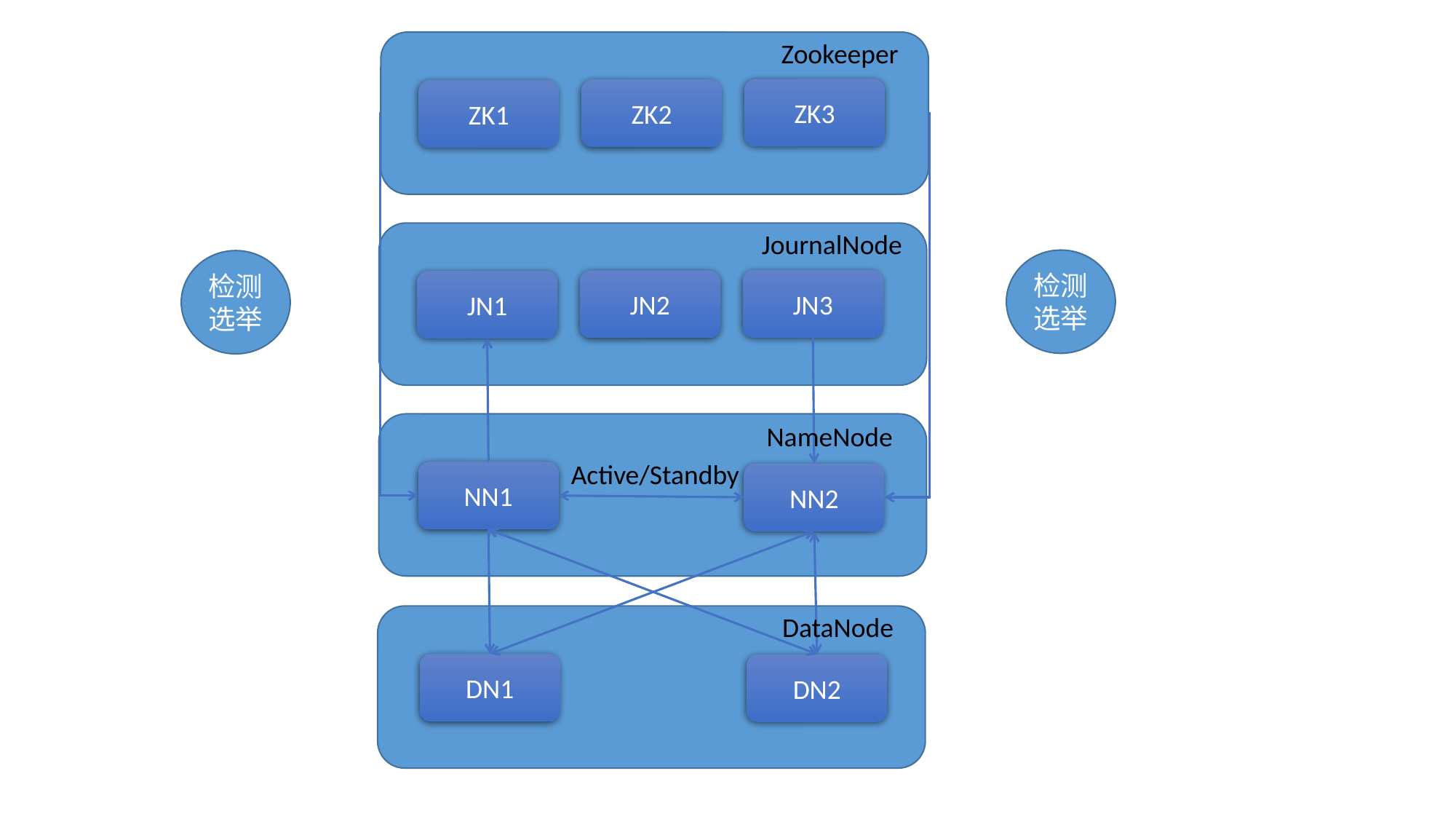

Zookeeper

ZK3
ZK2
ZK1
JournalNode

检测选举
检测选举
JN3
JN2
JN1
NameNode

Active/Standby
NN1
NN2
DataNode

DN1
DN2